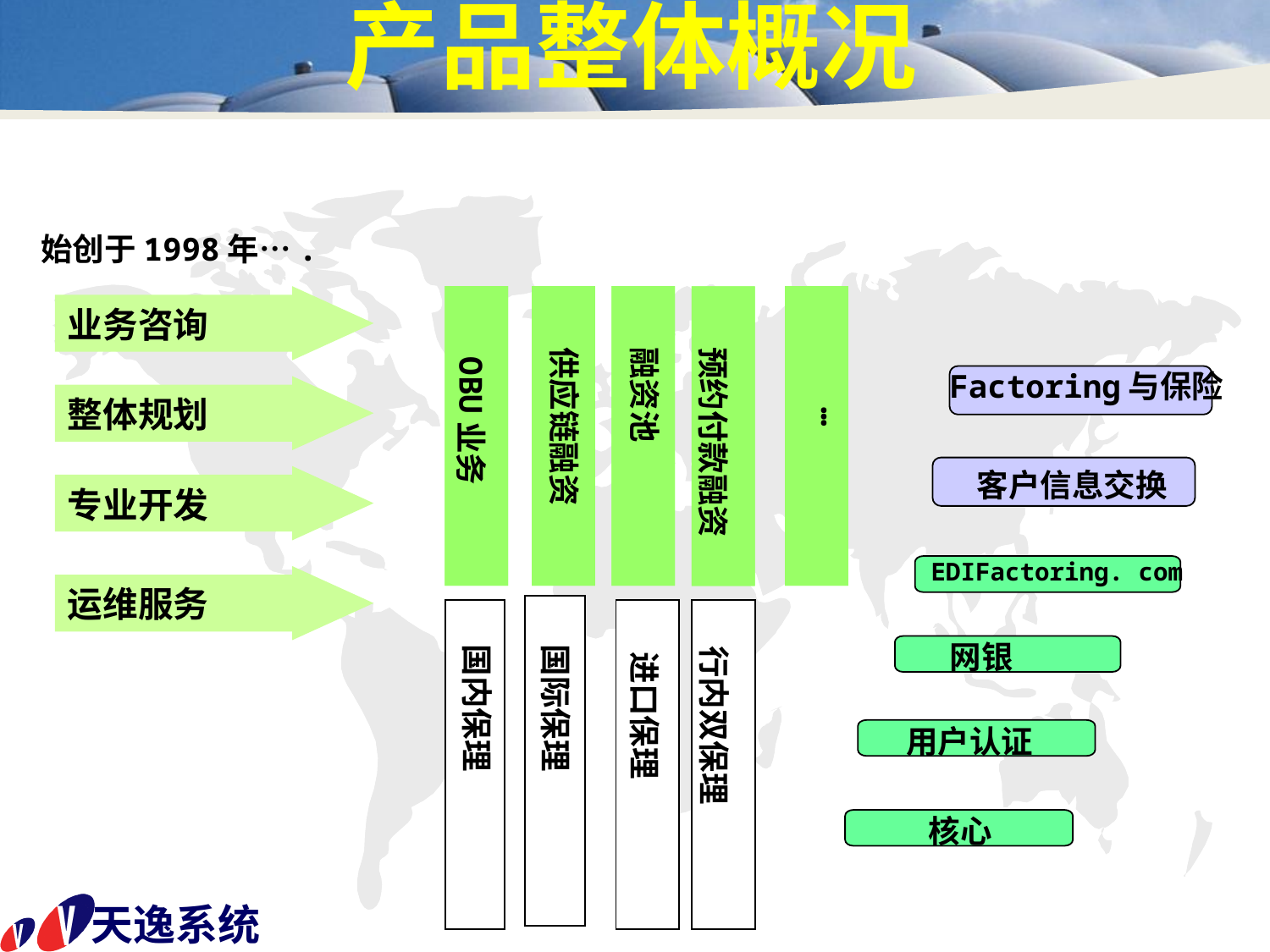

# 产品整体概况
始创于1998年….

业务咨询
供应链融资
融资池
预约付款融资
OBU业务

Factoring与保险

整体规划
…

客户信息交换

专业开发

EDIFactoring. com

运维服务

国际保理

网银
国内保理
行内双保理
进口保理

用户认证

核心